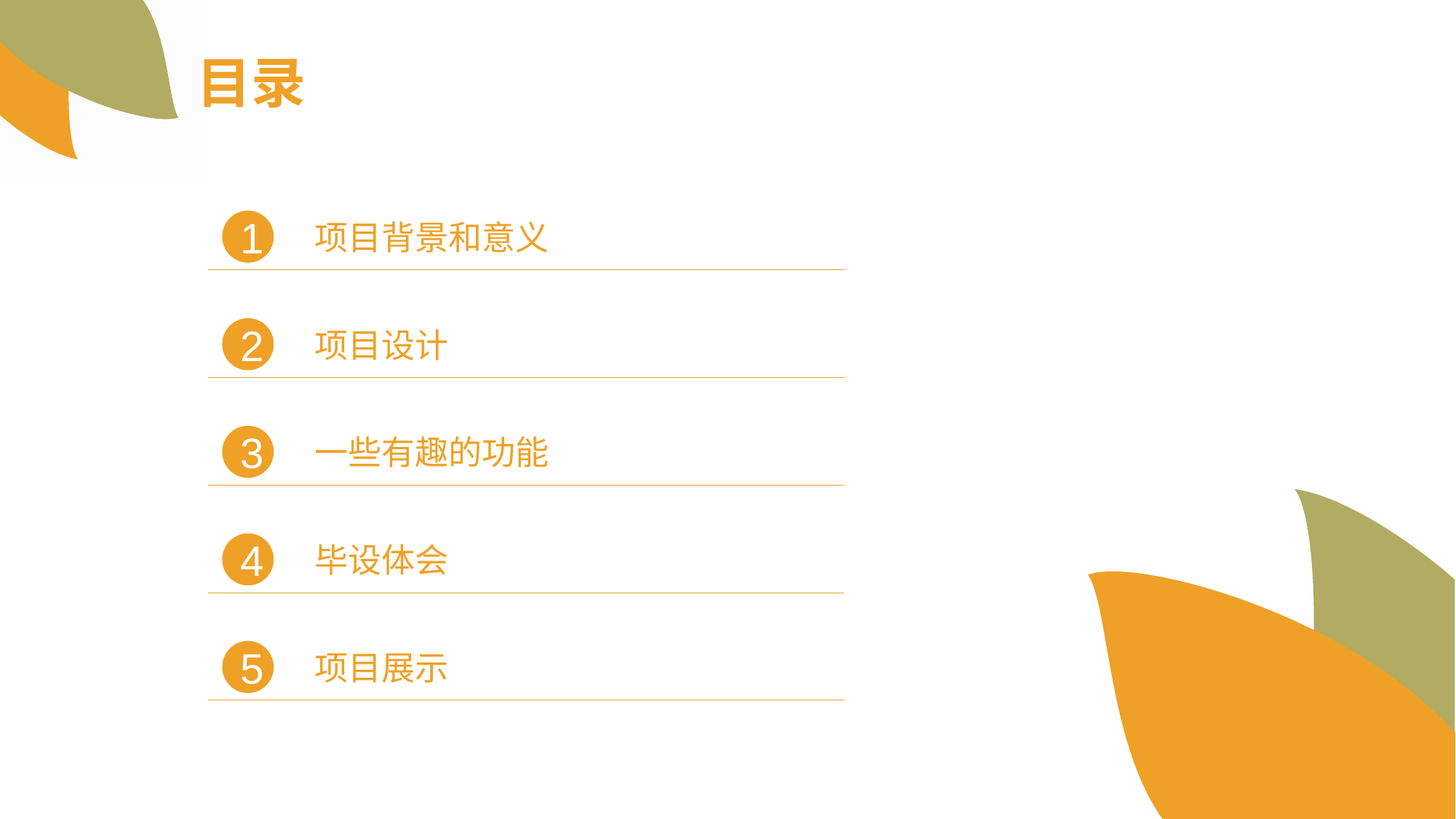

目录
1
项目背景和意义
2
项目设计
3
一些有趣的功能

4
毕设体会
5
项目展示